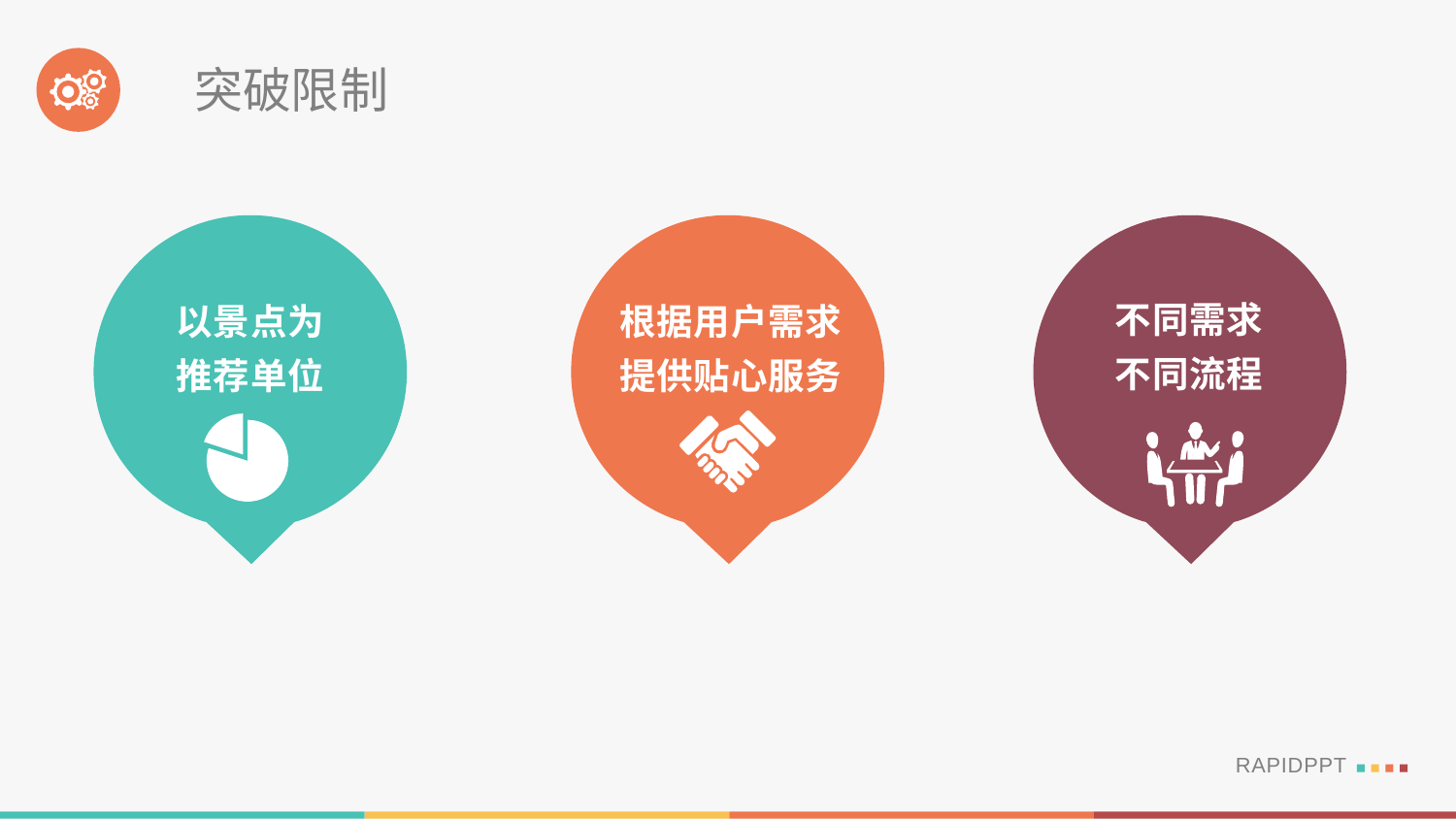

突破限制

以景点为
推荐单位

根据用户需求
提供贴心服务

不同需求
不同流程

### Chart

| Category | 销售额 |
|---|---|
| 第一季度 | 80.0 |
| 第二季度 | 20.0 |
| 第三季度 | None |
| 第四季度 | None |